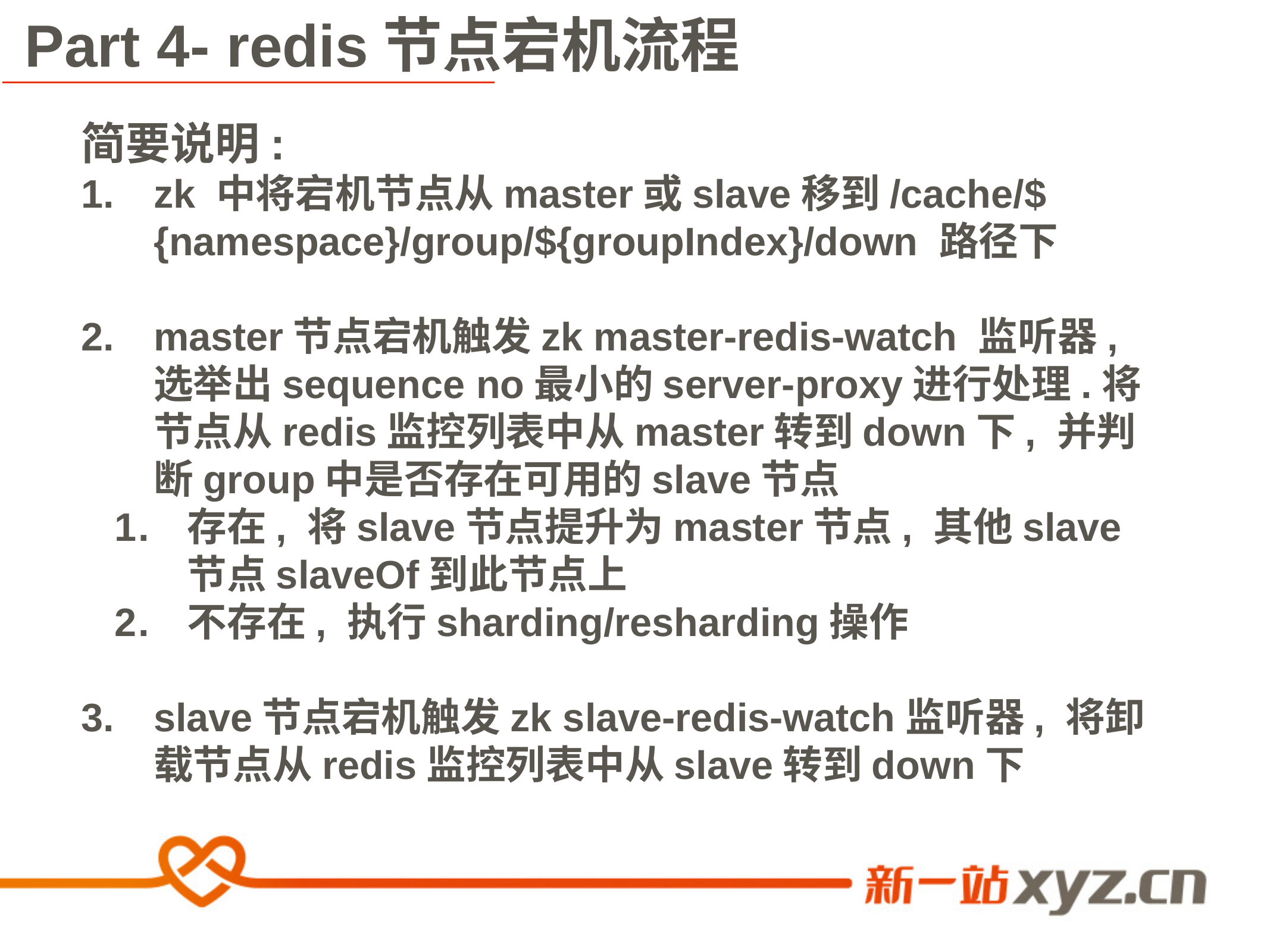

Part 4- redis节点宕机流程

简要说明:
zk 中将宕机节点从master或slave移到/cache/${namespace}/group/${groupIndex}/down 路径下

master节点宕机触发zk master-redis-watch 监听器, 选举出sequence no最小的server-proxy进行处理.将节点从redis监控列表中从master转到down下, 并判断group中是否存在可用的slave节点
存在, 将slave节点提升为master节点, 其他slave节点slaveOf到此节点上
不存在, 执行sharding/resharding操作

slave节点宕机触发zk slave-redis-watch监听器, 将卸载节点从redis监控列表中从slave转到down下